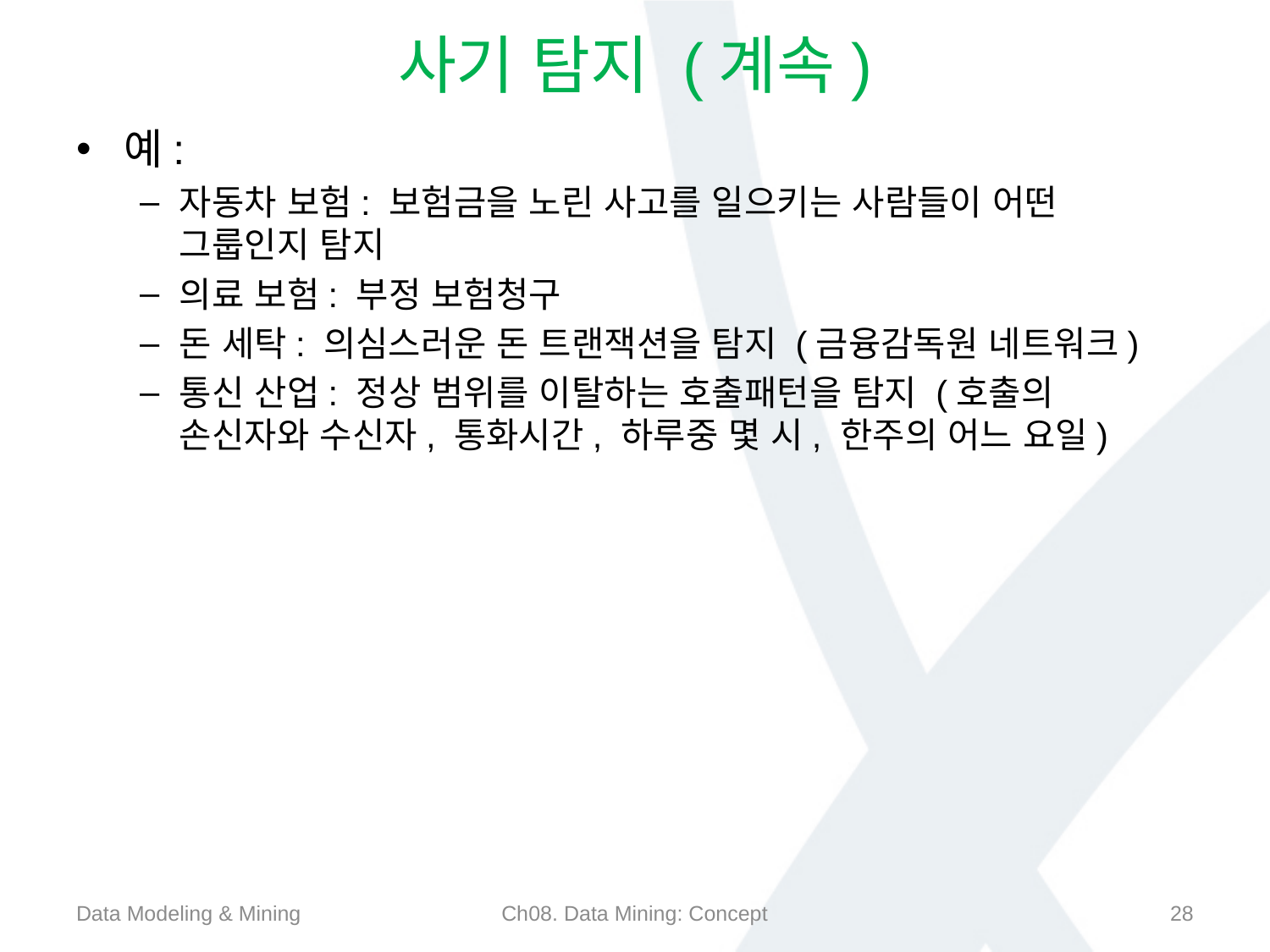

# 사기 탐지 (계속)
예:
자동차 보험: 보험금을 노린 사고를 일으키는 사람들이 어떤 그룹인지 탐지
의료 보험: 부정 보험청구
돈 세탁: 의심스러운 돈 트랜잭션을 탐지 (금융감독원 네트워크)
통신 산업: 정상 범위를 이탈하는 호출패턴을 탐지 (호출의 손신자와 수신자, 통화시간, 하루중 몇 시, 한주의 어느 요일)
Data Modeling & Mining
Ch08. Data Mining: Concept
28